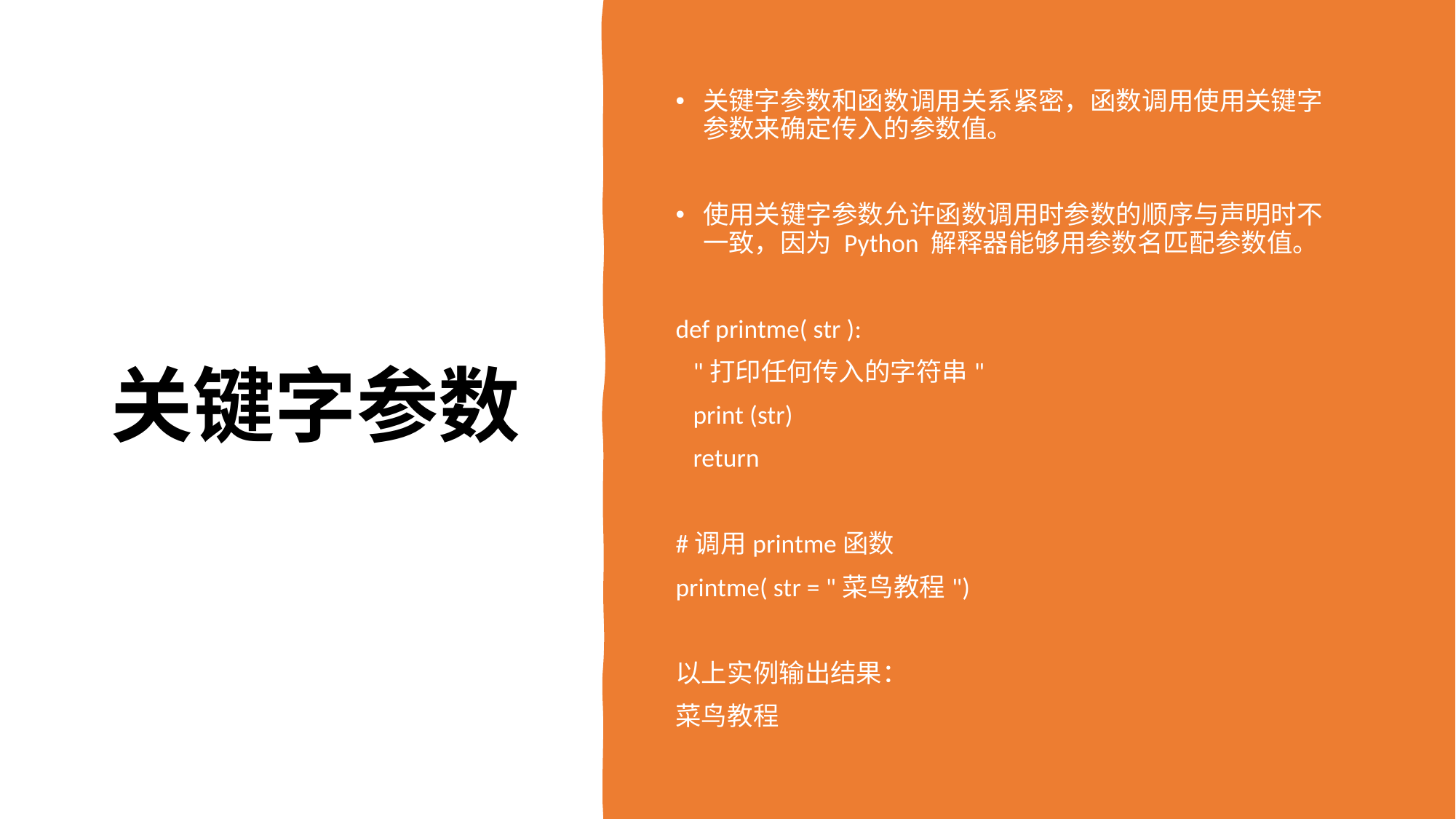

# 关键字参数
关键字参数和函数调用关系紧密，函数调用使用关键字参数来确定传入的参数值。

使用关键字参数允许函数调用时参数的顺序与声明时不一致，因为 Python 解释器能够用参数名匹配参数值。

def printme( str ):
   "打印任何传入的字符串"
   print (str)
   return

#调用printme函数
printme( str = "菜鸟教程")

以上实例输出结果：
菜鸟教程